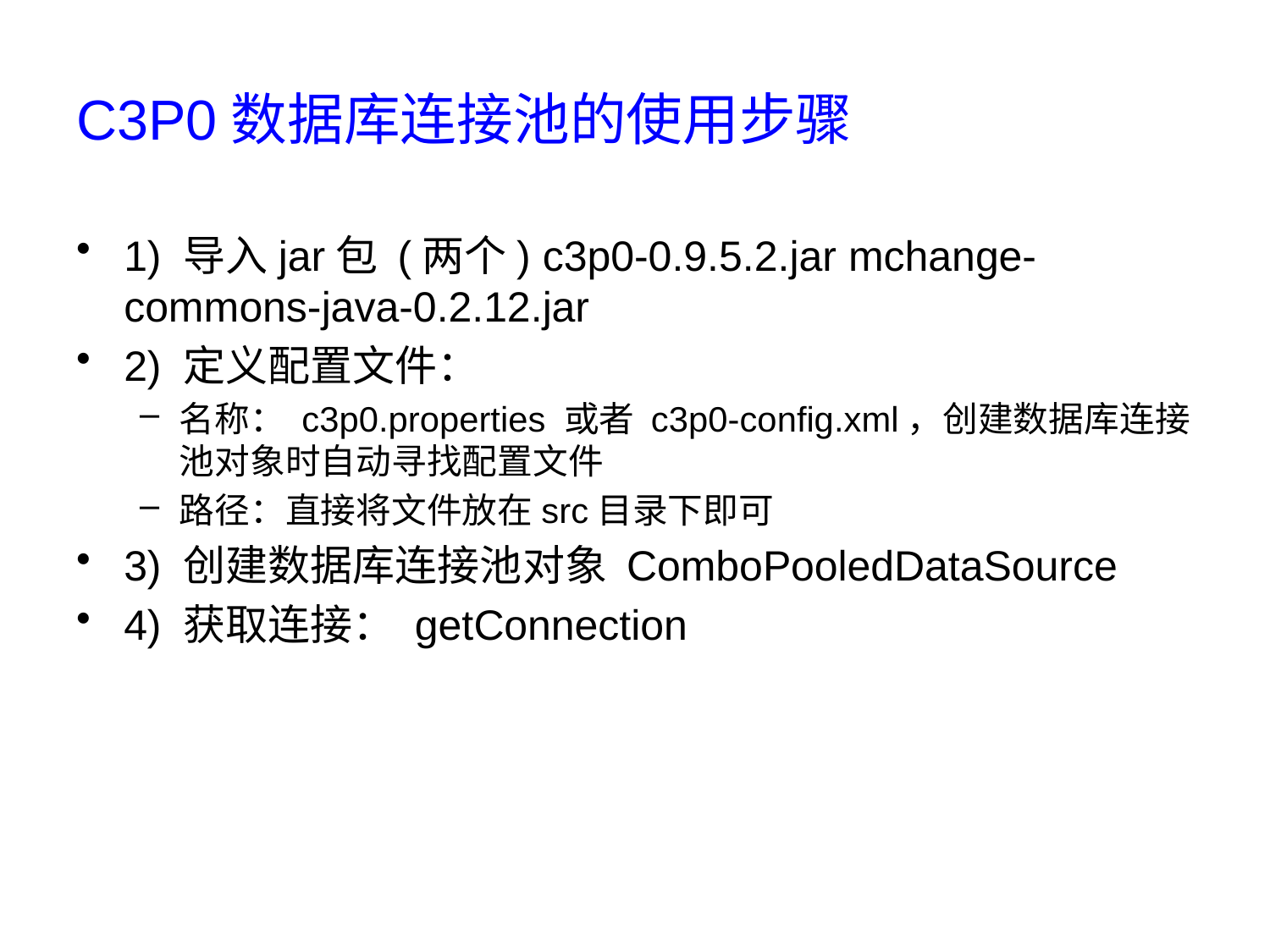

# C3P0数据库连接池的使用步骤
1) 导入jar包 (两个) c3p0-0.9.5.2.jar mchange-commons-java-0.2.12.jar
2) 定义配置文件：
名称： c3p0.properties 或者 c3p0-config.xml，创建数据库连接池对象时自动寻找配置文件
路径：直接将文件放在src目录下即可
3) 创建数据库连接池对象 ComboPooledDataSource
4) 获取连接： getConnection